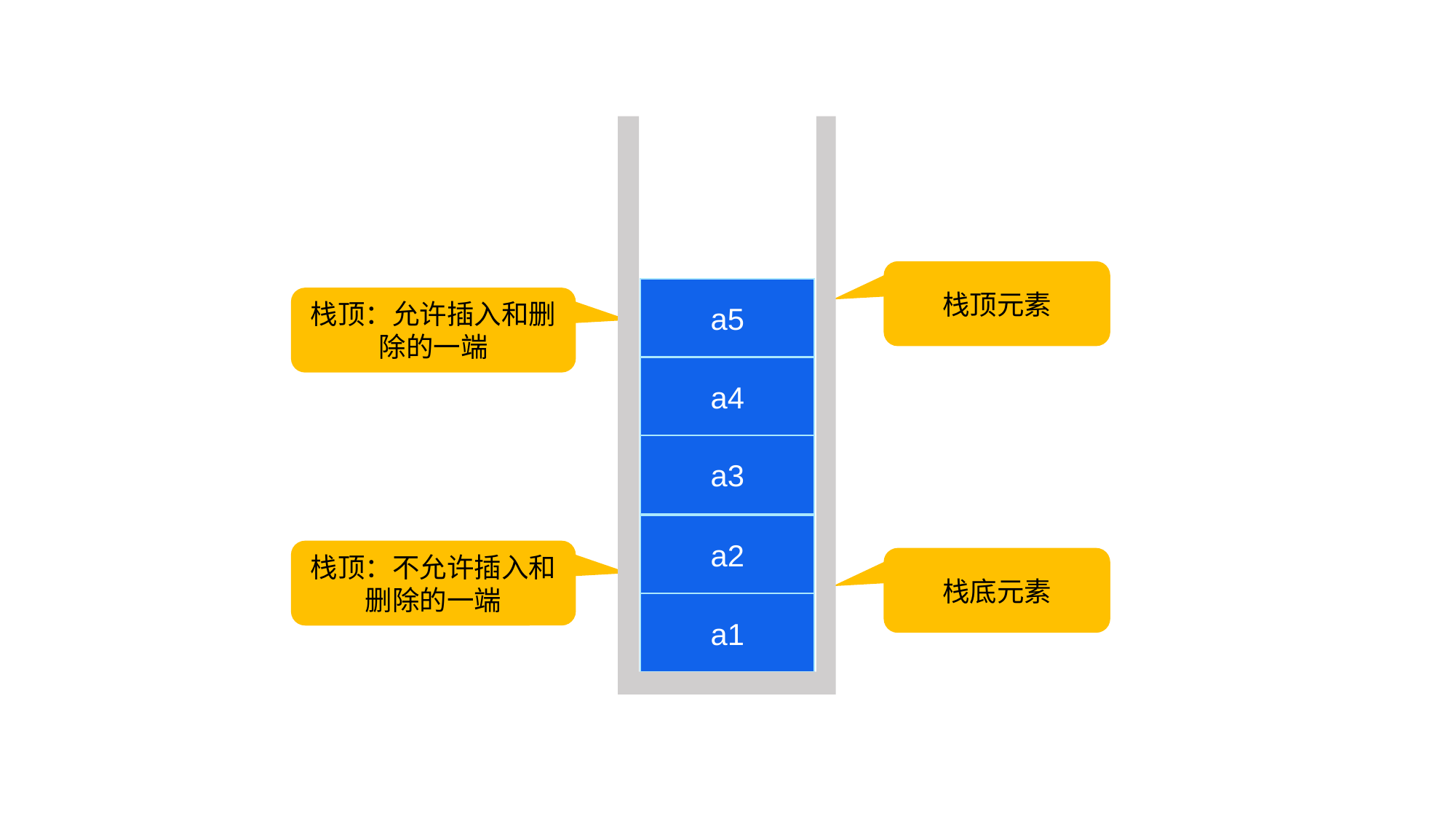

栈顶元素
a5
a4
a3
a2
a1
栈顶：允许插入和删除的一端
栈顶：不允许插入和删除的一端
栈底元素